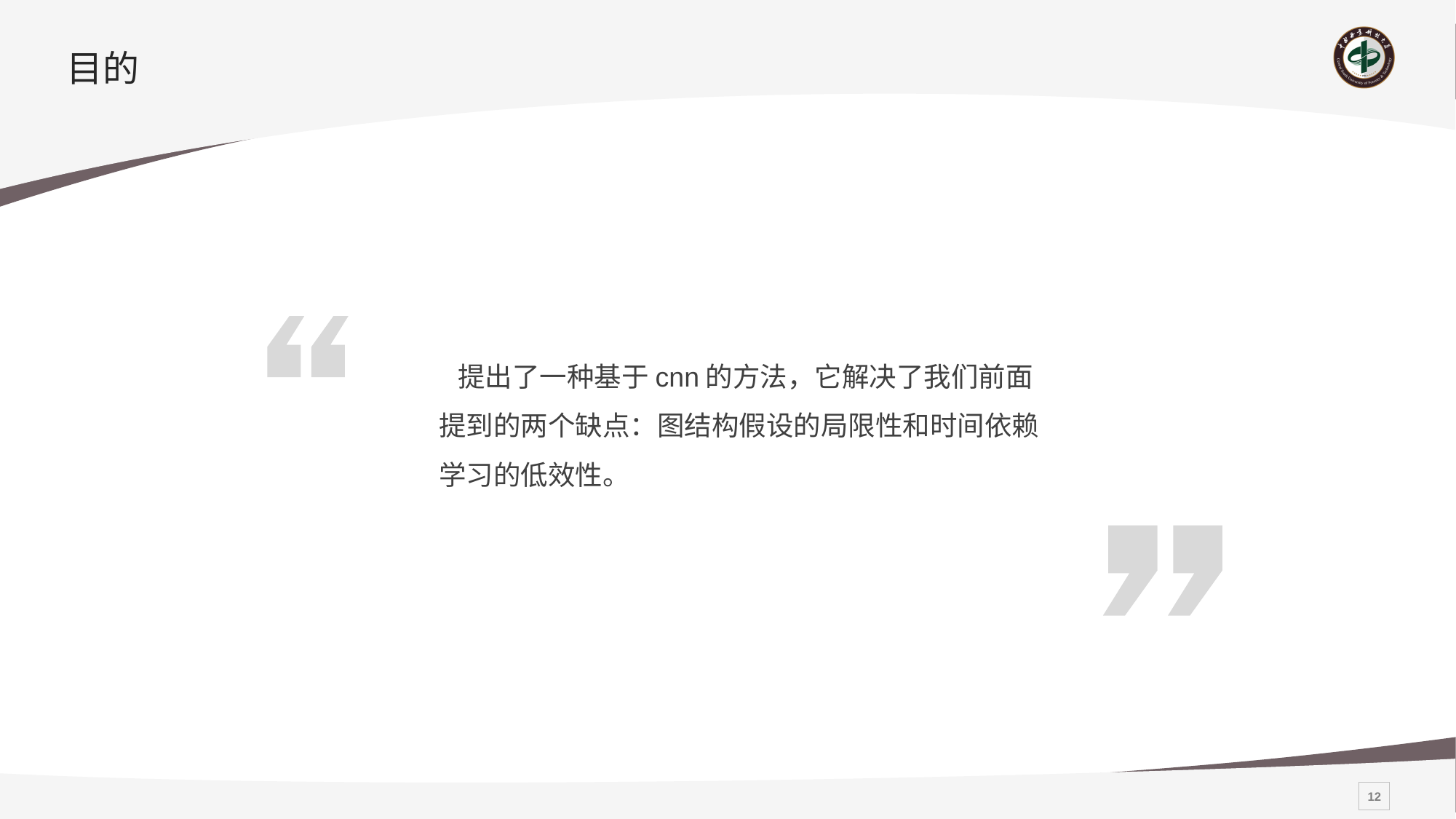

# 目的

  提出了一种基于cnn的方法，它解决了我们前面提到的两个缺点：图结构假设的局限性和时间依赖学习的低效性。